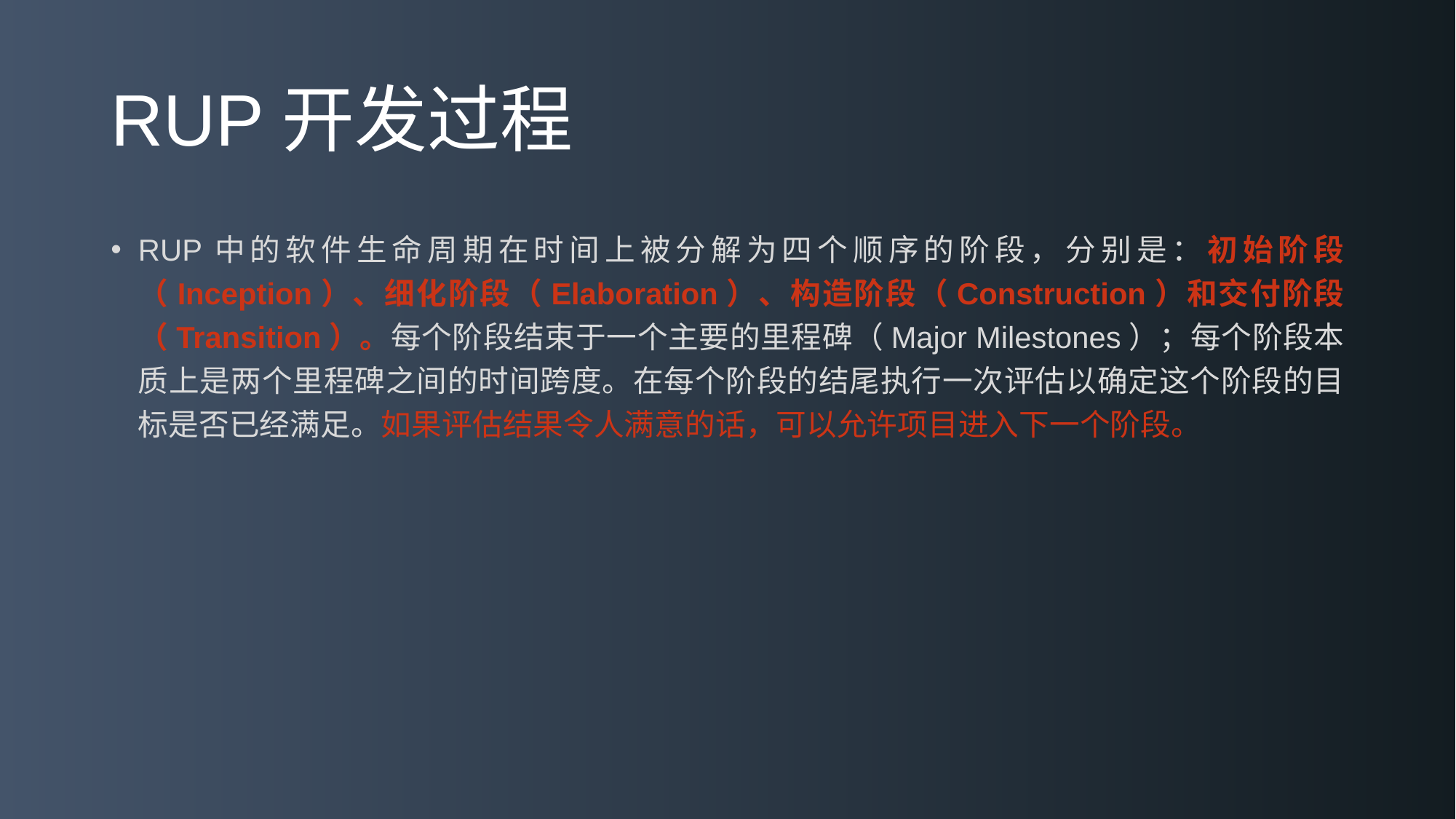

# RUP开发过程
RUP中的软件生命周期在时间上被分解为四个顺序的阶段，分别是：初始阶段（Inception）、细化阶段（Elaboration）、构造阶段（Construction）和交付阶段（Transition）。每个阶段结束于一个主要的里程碑（Major Milestones）；每个阶段本质上是两个里程碑之间的时间跨度。在每个阶段的结尾执行一次评估以确定这个阶段的目标是否已经满足。如果评估结果令人满意的话，可以允许项目进入下一个阶段。